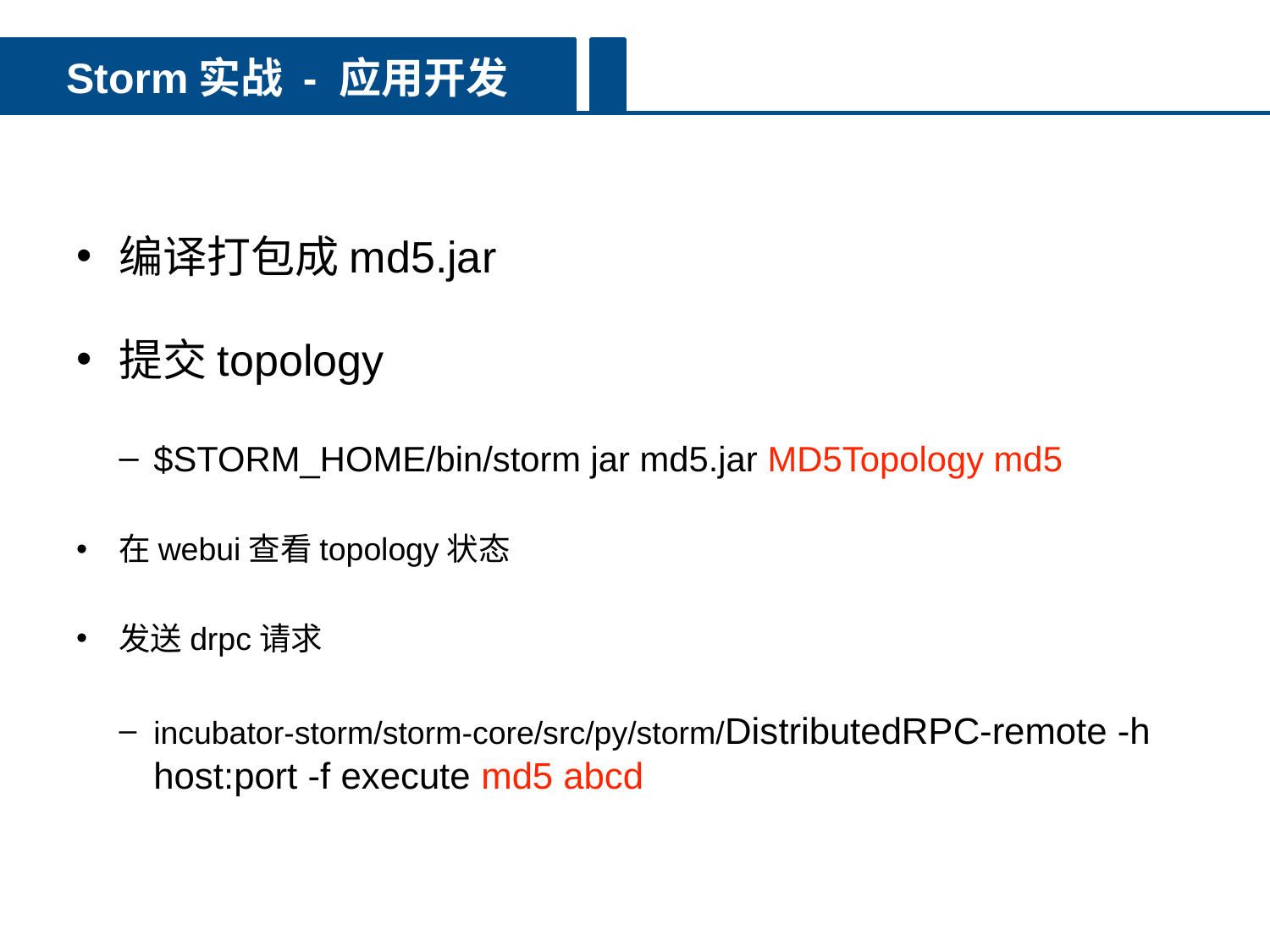

Storm实战 - 应用开发

编译打包成md5.jar
提交topology
$STORM_HOME/bin/storm jar md5.jar MD5Topology md5
在webui查看topology状态
发送drpc请求
incubator-storm/storm-core/src/py/storm/DistributedRPC-remote -h host:port -f execute md5 abcd